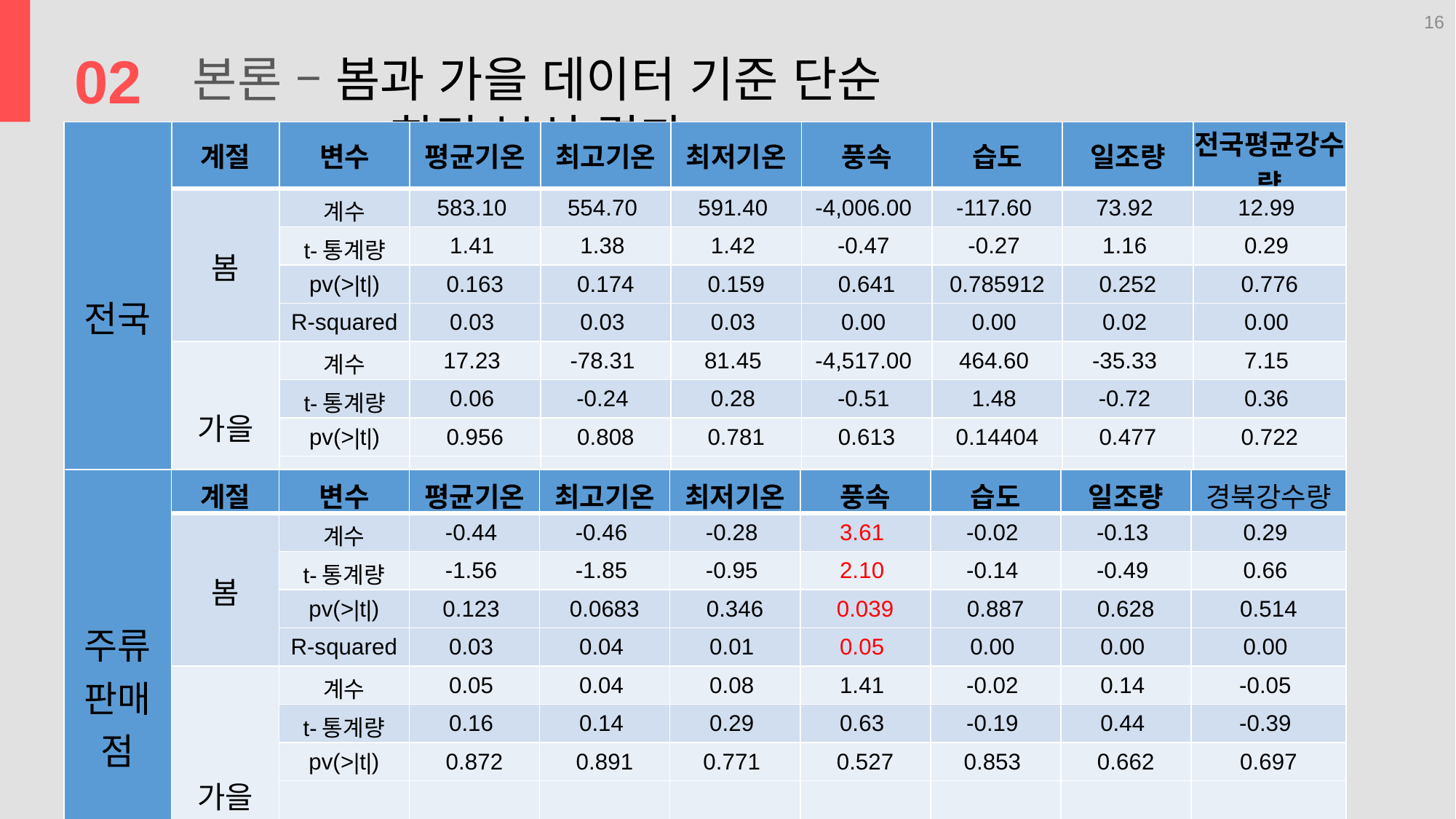

16
02
본론 – 봄과 가을 데이터 기준 단순 회귀 분석 결과
| 전국 | 계절 | 변수 | 평균기온 | 최고기온 | 최저기온 | 풍속 | 습도 | 일조량 | 전국평균강수량 |
| --- | --- | --- | --- | --- | --- | --- | --- | --- | --- |
|  | 봄 | 계수 | 583.10 | 554.70 | 591.40 | -4,006.00 | -117.60 | 73.92 | 12.99 |
|  |  | t-통계량 | 1.41 | 1.38 | 1.42 | -0.47 | -0.27 | 1.16 | 0.29 |
|  |  | pv(>|t|) | 0.163 | 0.174 | 0.159 | 0.641 | 0.785912 | 0.252 | 0.776 |
|  |  | R-squared | 0.03 | 0.03 | 0.03 | 0.00 | 0.00 | 0.02 | 0.00 |
|  | 가을 | 계수 | 17.23 | -78.31 | 81.45 | -4,517.00 | 464.60 | -35.33 | 7.15 |
|  |  | t-통계량 | 0.06 | -0.24 | 0.28 | -0.51 | 1.48 | -0.72 | 0.36 |
|  |  | pv(>|t|) | 0.956 | 0.808 | 0.781 | 0.613 | 0.14404 | 0.477 | 0.722 |
|  |  | R-squared | 0.00 | 0.00 | 0.00 | 0.00 | 0.03 | 0.01 | 0.00 |
| 주류 판매점 | 계절 | 변수 | 평균기온 | 최고기온 | 최저기온 | 풍속 | 습도 | 일조량 | 경북강수량 |
| --- | --- | --- | --- | --- | --- | --- | --- | --- | --- |
|  | 봄 | 계수 | -0.44 | -0.46 | -0.28 | 3.61 | -0.02 | -0.13 | 0.29 |
|  |  | t-통계량 | -1.56 | -1.85 | -0.95 | 2.10 | -0.14 | -0.49 | 0.66 |
|  |  | pv(>|t|) | 0.123 | 0.0683 | 0.346 | 0.039 | 0.887 | 0.628 | 0.514 |
|  |  | R-squared | 0.03 | 0.04 | 0.01 | 0.05 | 0.00 | 0.00 | 0.00 |
|  | 가을 | 계수 | 0.05 | 0.04 | 0.08 | 1.41 | -0.02 | 0.14 | -0.05 |
|  |  | t-통계량 | 0.16 | 0.14 | 0.29 | 0.63 | -0.19 | 0.44 | -0.39 |
|  |  | pv(>|t|) | 0.872 | 0.891 | 0.771 | 0.527 | 0.853 | 0.662 | 0.697 |
|  |  | R-squared | 0.00 | 0.00 | 0.00 | 0.00 | 0.00 | 0.00 | 0.00 |